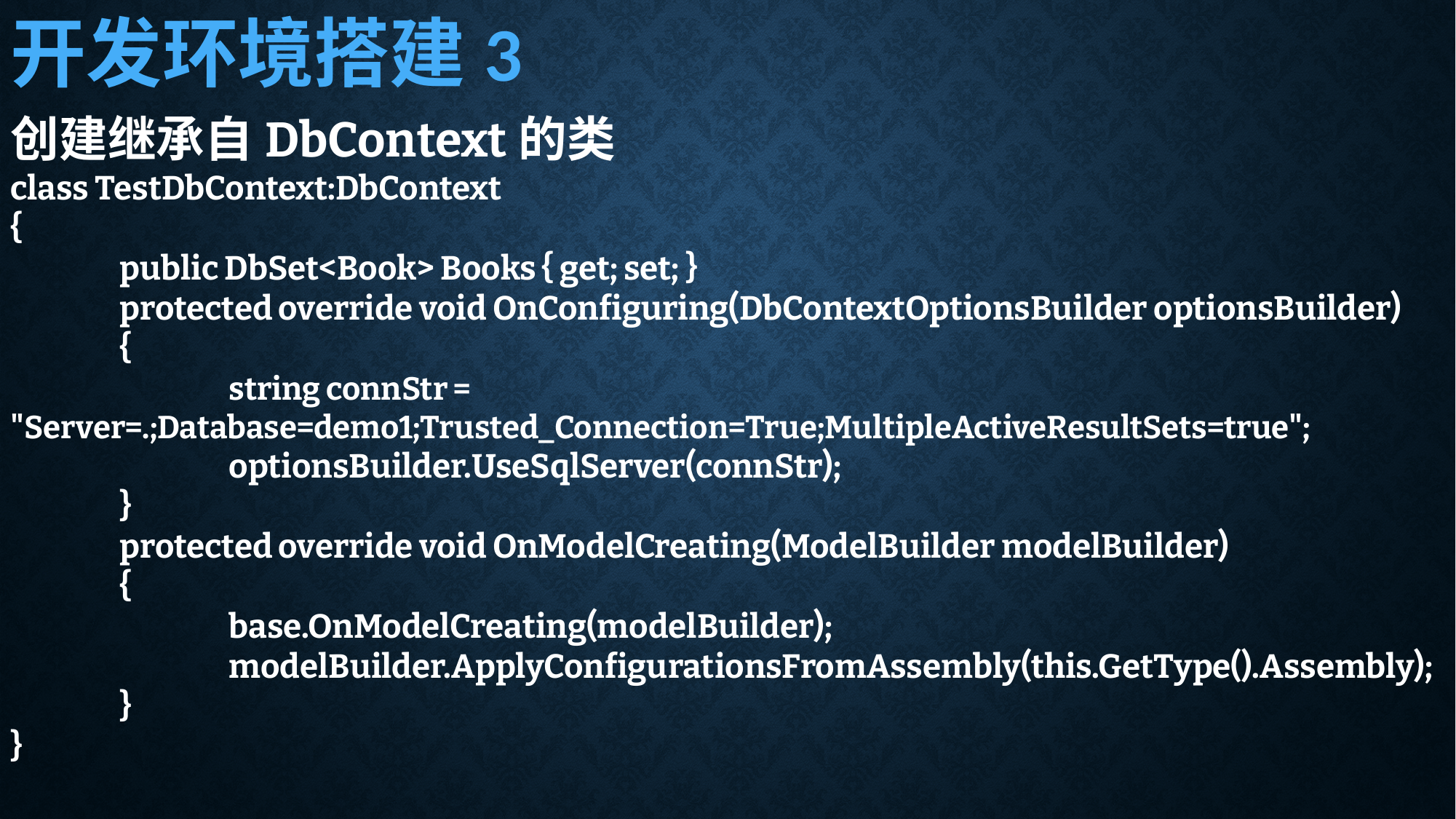

开发环境搭建3
创建继承自DbContext的类
class TestDbContext:DbContext
{
	public DbSet<Book> Books { get; set; }
	protected override void OnConfiguring(DbContextOptionsBuilder optionsBuilder)
	{
		string connStr = "Server=.;Database=demo1;Trusted_Connection=True;MultipleActiveResultSets=true";
		optionsBuilder.UseSqlServer(connStr);
	}
	protected override void OnModelCreating(ModelBuilder modelBuilder)
	{
		base.OnModelCreating(modelBuilder);
		modelBuilder.ApplyConfigurationsFromAssembly(this.GetType().Assembly);
	}
}